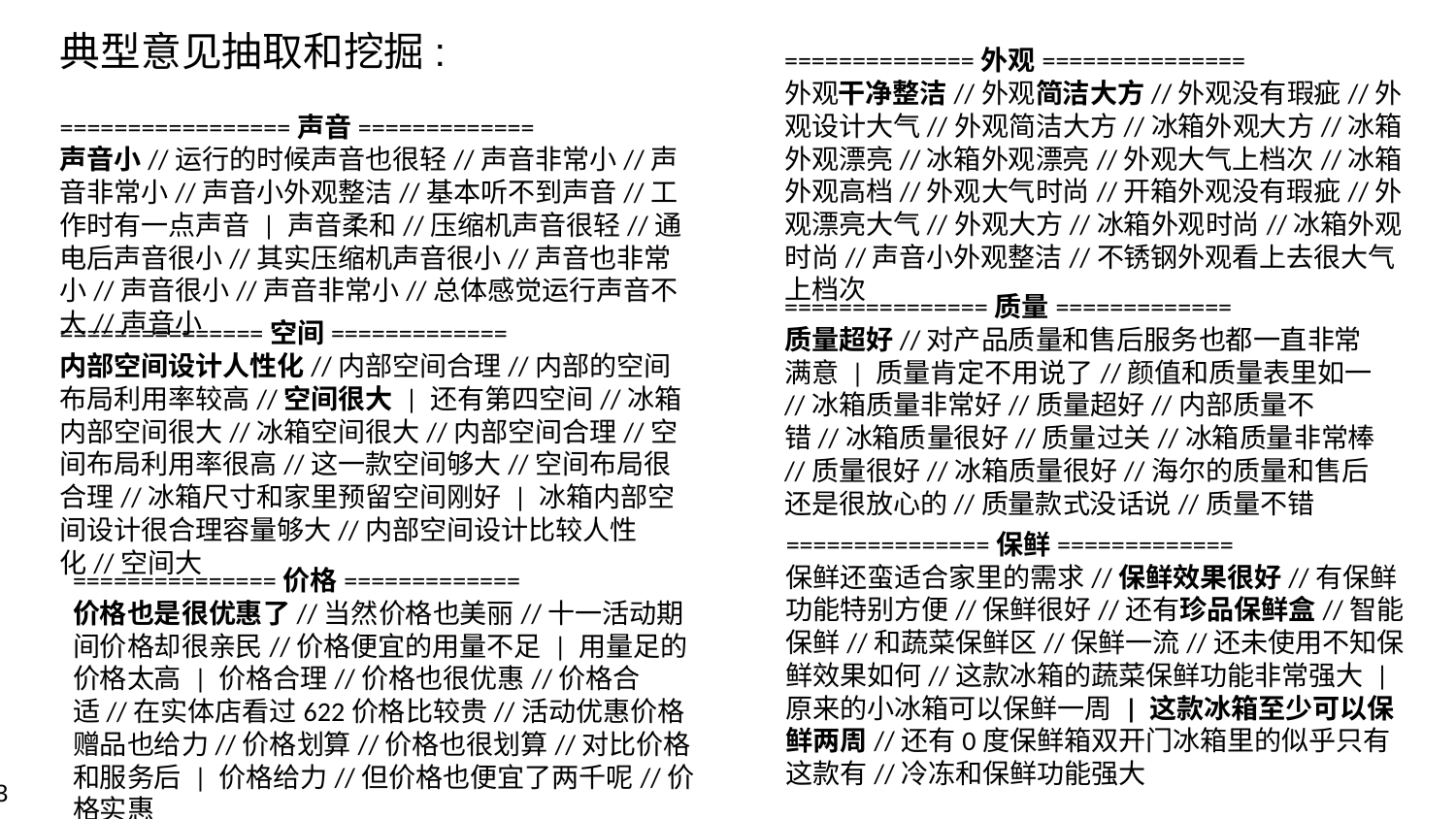

# 典型意见抽取和挖掘:
==============外观===============
外观干净整洁//外观简洁大方//外观没有瑕疵//外观设计大气//外观简洁大方//冰箱外观大方//冰箱外观漂亮//冰箱外观漂亮//外观大气上档次//冰箱外观高档//外观大气时尚//开箱外观没有瑕疵//外观漂亮大气//外观大方//冰箱外观时尚//冰箱外观时尚//声音小外观整洁//不锈钢外观看上去很大气上档次
=================声音=============
声音小//运行的时候声音也很轻//声音非常小//声音非常小//声音小外观整洁//基本听不到声音//工作时有一点声音 | 声音柔和//压缩机声音很轻//通电后声音很小//其实压缩机声音很小//声音也非常小//声音很小//声音非常小//总体感觉运行声音不大//声音小
===============质量=============
质量超好//对产品质量和售后服务也都一直非常满意 | 质量肯定不用说了//颜值和质量表里如一//冰箱质量非常好//质量超好//内部质量不错//冰箱质量很好//质量过关//冰箱质量非常棒//质量很好//冰箱质量很好//海尔的质量和售后还是很放心的//质量款式没话说//质量不错
===============空间=============
内部空间设计人性化//内部空间合理//内部的空间布局利用率较高//空间很大 | 还有第四空间//冰箱内部空间很大//冰箱空间很大//内部空间合理//空间布局利用率很高//这一款空间够大//空间布局很合理//冰箱尺寸和家里预留空间刚好 | 冰箱内部空间设计很合理容量够大//内部空间设计比较人性化//空间大
===============保鲜=============
保鲜还蛮适合家里的需求//保鲜效果很好//有保鲜功能特别方便//保鲜很好//还有珍品保鲜盒//智能保鲜//和蔬菜保鲜区//保鲜一流//还未使用不知保鲜效果如何//这款冰箱的蔬菜保鲜功能非常强大 | 原来的小冰箱可以保鲜一周 | 这款冰箱至少可以保鲜两周//还有0度保鲜箱双开门冰箱里的似乎只有这款有//冷冻和保鲜功能强大
===============价格=============
价格也是很优惠了//当然价格也美丽//十一活动期间价格却很亲民//价格便宜的用量不足 | 用量足的价格太高 | 价格合理//价格也很优惠//价格合适//在实体店看过622价格比较贵//活动优惠价格赠品也给力//价格划算//价格也很划算//对比价格和服务后 | 价格给力//但价格也便宜了两千呢//价格实惠